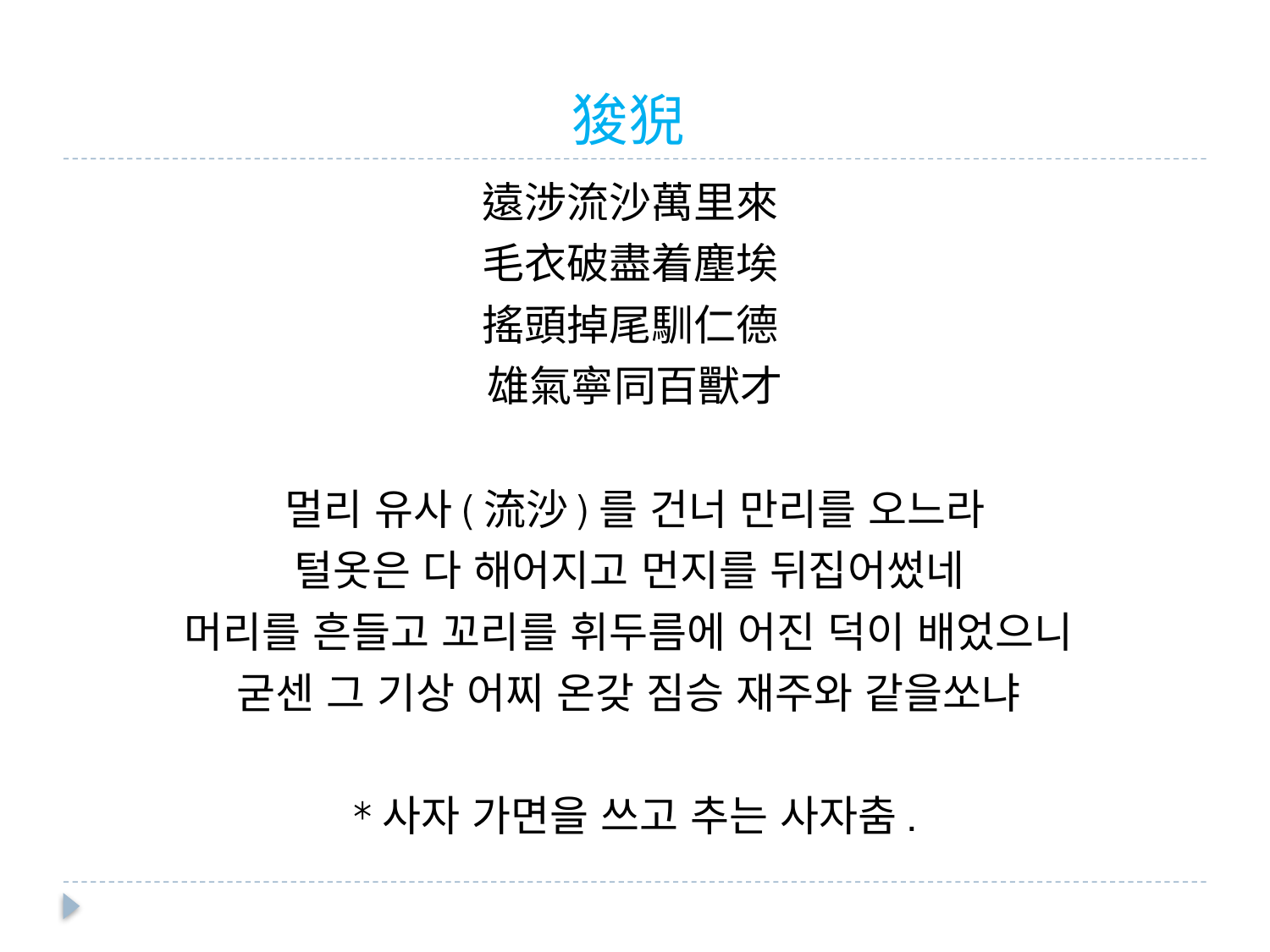

# 狻猊
遠涉流沙萬里來
毛衣破盡着塵埃
搖頭掉尾馴仁德
雄氣寧同百獸才

멀리 유사(流沙)를 건너 만리를 오느라
털옷은 다 해어지고 먼지를 뒤집어썼네
머리를 흔들고 꼬리를 휘두름에 어진 덕이 배었으니
굳센 그 기상 어찌 온갖 짐승 재주와 같을쏘냐

*사자 가면을 쓰고 추는 사자춤.